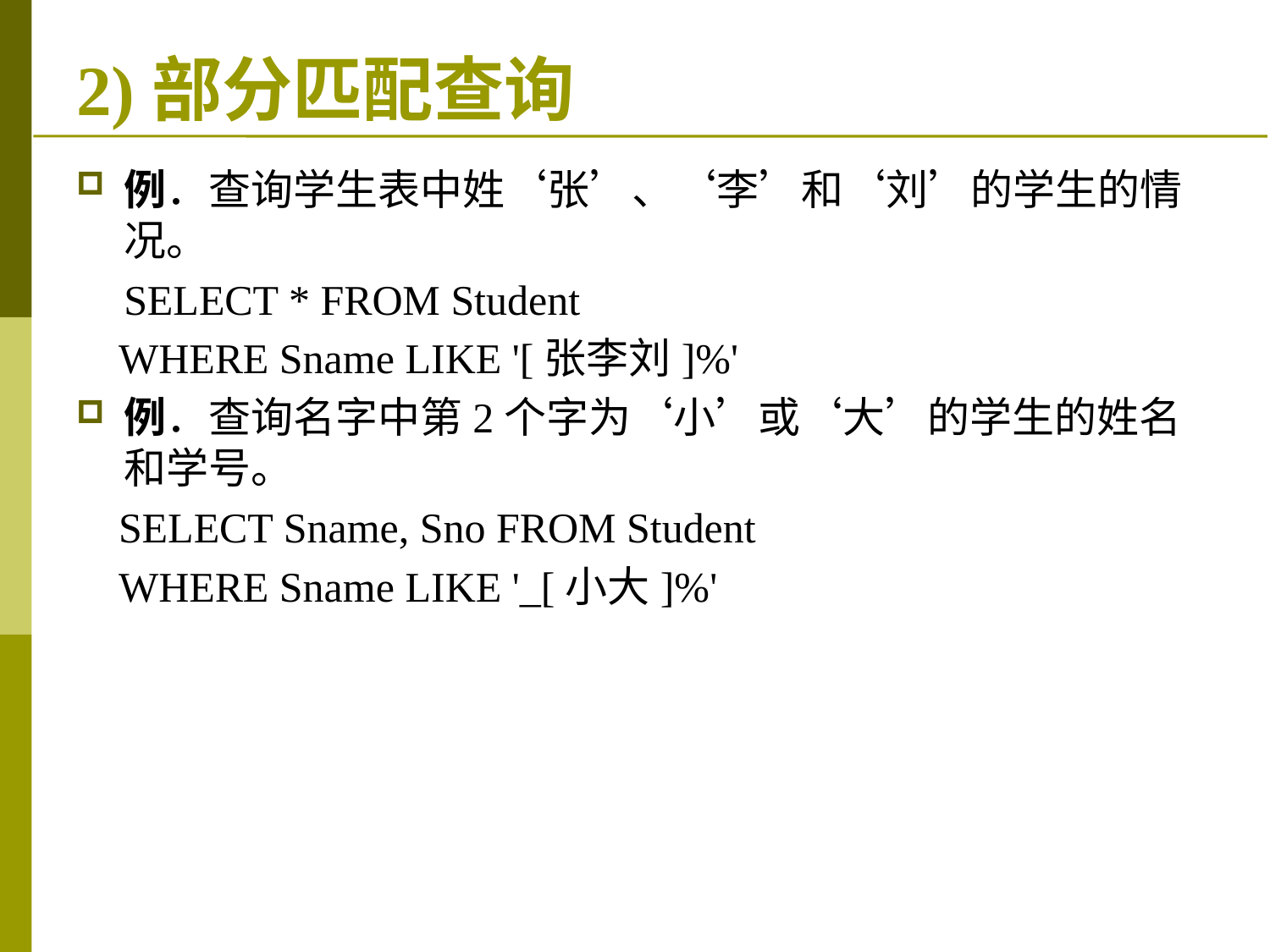

# 2)部分匹配查询
例．查询学生表中姓‘张’、‘李’和‘刘’的学生的情况。
	SELECT * FROM Student
    WHERE Sname LIKE '[张李刘]%'
例．查询名字中第2个字为‘小’或‘大’的学生的姓名和学号。
    SELECT Sname, Sno FROM Student
    WHERE Sname LIKE '_[小大]%'